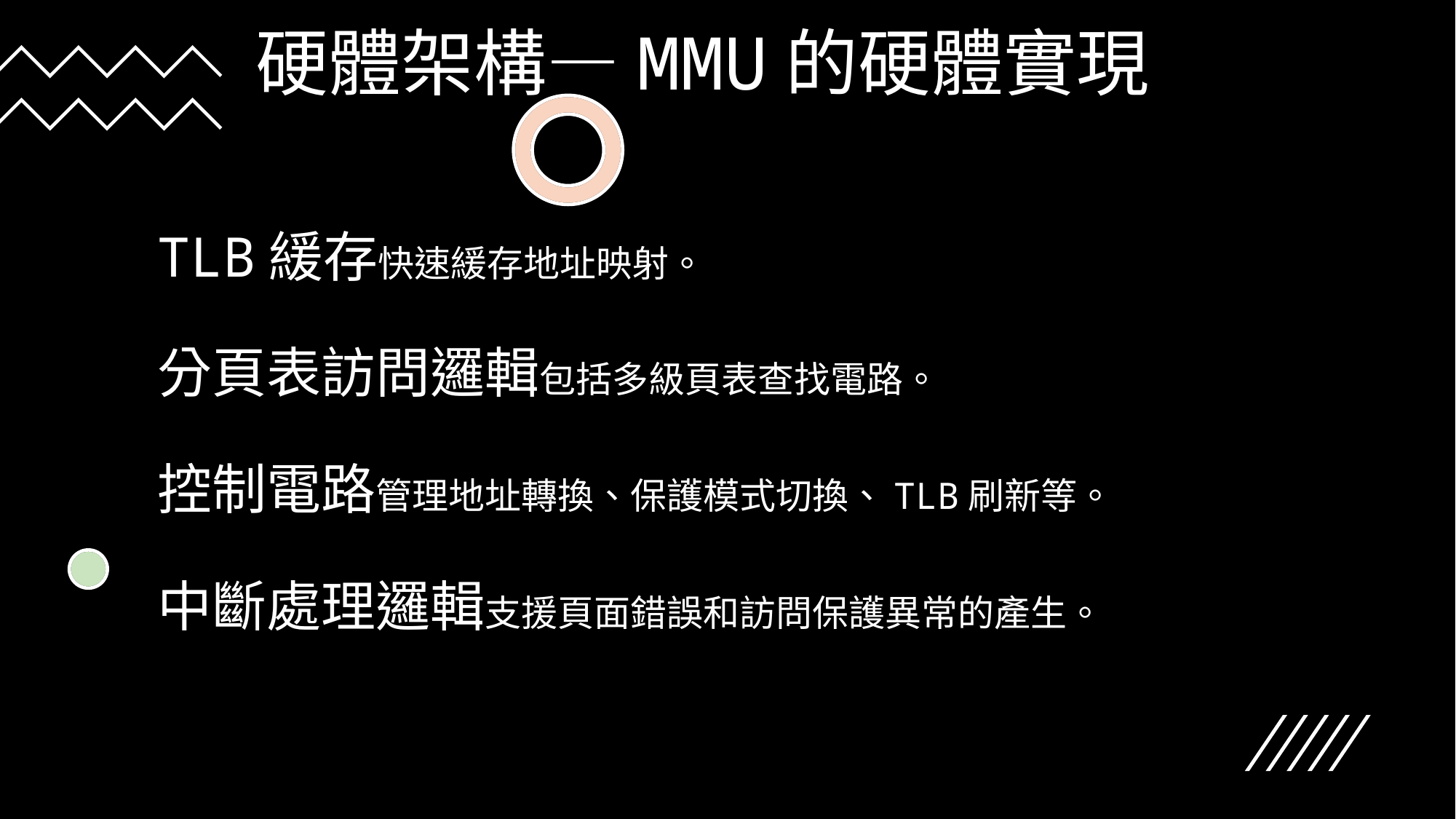

硬體架構—MMU的硬體實現

TLB緩存快速緩存地址映射。

分頁表訪問邏輯包括多級頁表查找電路。

控制電路管理地址轉換、保護模式切換、TLB刷新等。

中斷處理邏輯支援頁面錯誤和訪問保護異常的產生。